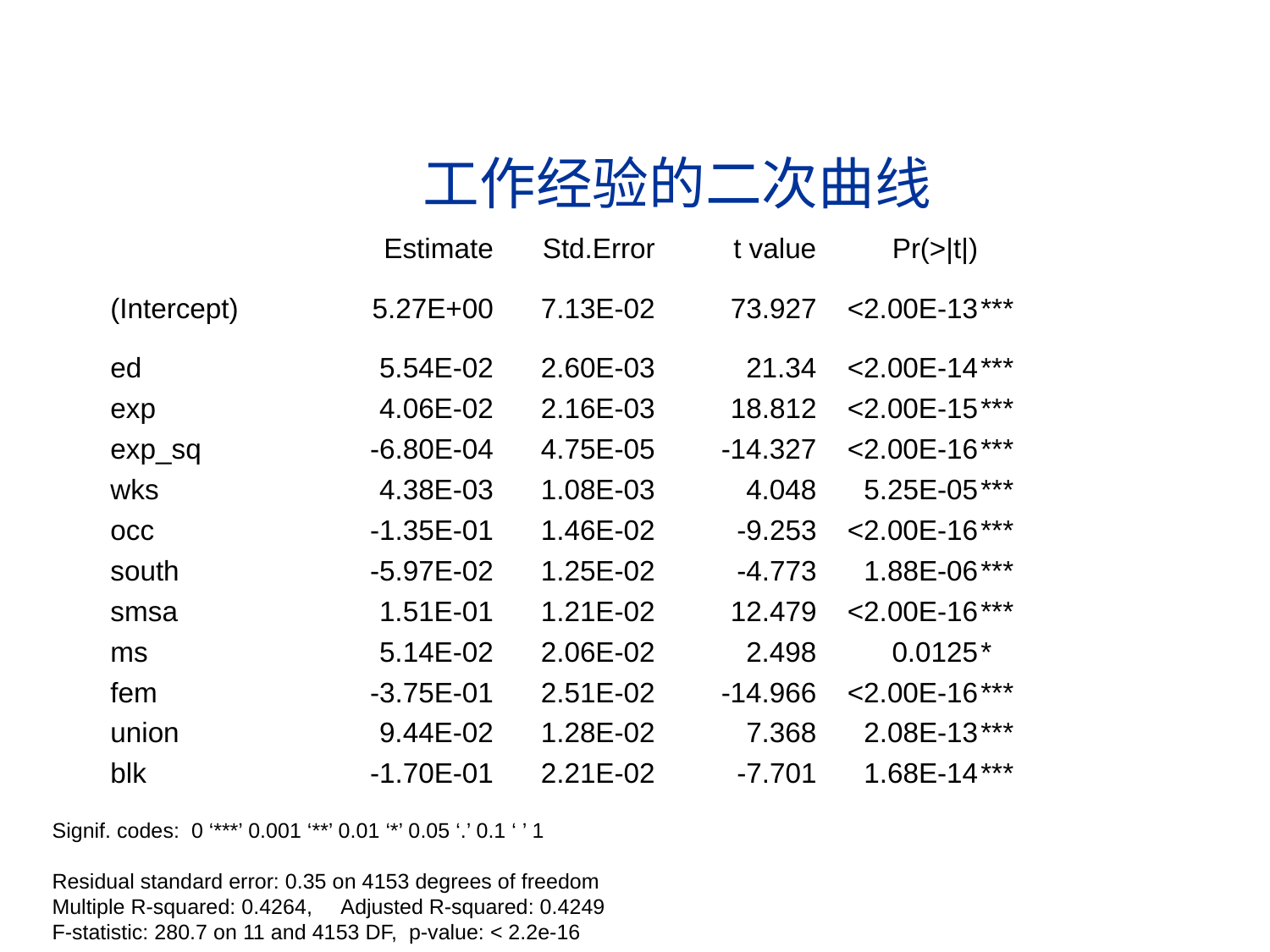

# 工作经验的二次曲线
|  | Estimate | Std.Error | t value | Pr(>|t|) |  |
| --- | --- | --- | --- | --- | --- |
| (Intercept) | 5.27E+00 | 7.13E-02 | 73.927 | <2.00E-13 | \*\*\* |
| ed | 5.54E-02 | 2.60E-03 | 21.34 | <2.00E-14 | \*\*\* |
| exp | 4.06E-02 | 2.16E-03 | 18.812 | <2.00E-15 | \*\*\* |
| exp\_sq | -6.80E-04 | 4.75E-05 | -14.327 | <2.00E-16 | \*\*\* |
| wks | 4.38E-03 | 1.08E-03 | 4.048 | 5.25E-05 | \*\*\* |
| occ | -1.35E-01 | 1.46E-02 | -9.253 | <2.00E-16 | \*\*\* |
| south | -5.97E-02 | 1.25E-02 | -4.773 | 1.88E-06 | \*\*\* |
| smsa | 1.51E-01 | 1.21E-02 | 12.479 | <2.00E-16 | \*\*\* |
| ms | 5.14E-02 | 2.06E-02 | 2.498 | 0.0125 | \* |
| fem | -3.75E-01 | 2.51E-02 | -14.966 | <2.00E-16 | \*\*\* |
| union | 9.44E-02 | 1.28E-02 | 7.368 | 2.08E-13 | \*\*\* |
| blk | -1.70E-01 | 2.21E-02 | -7.701 | 1.68E-14 | \*\*\* |
Signif. codes:  0 ‘***’ 0.001 ‘**’ 0.01 ‘*’ 0.05 ‘.’ 0.1 ‘ ’ 1

Residual standard error: 0.35 on 4153 degrees of freedom
Multiple R-squared: 0.4264,     Adjusted R-squared: 0.4249
F-statistic: 280.7 on 11 and 4153 DF,  p-value: < 2.2e-16